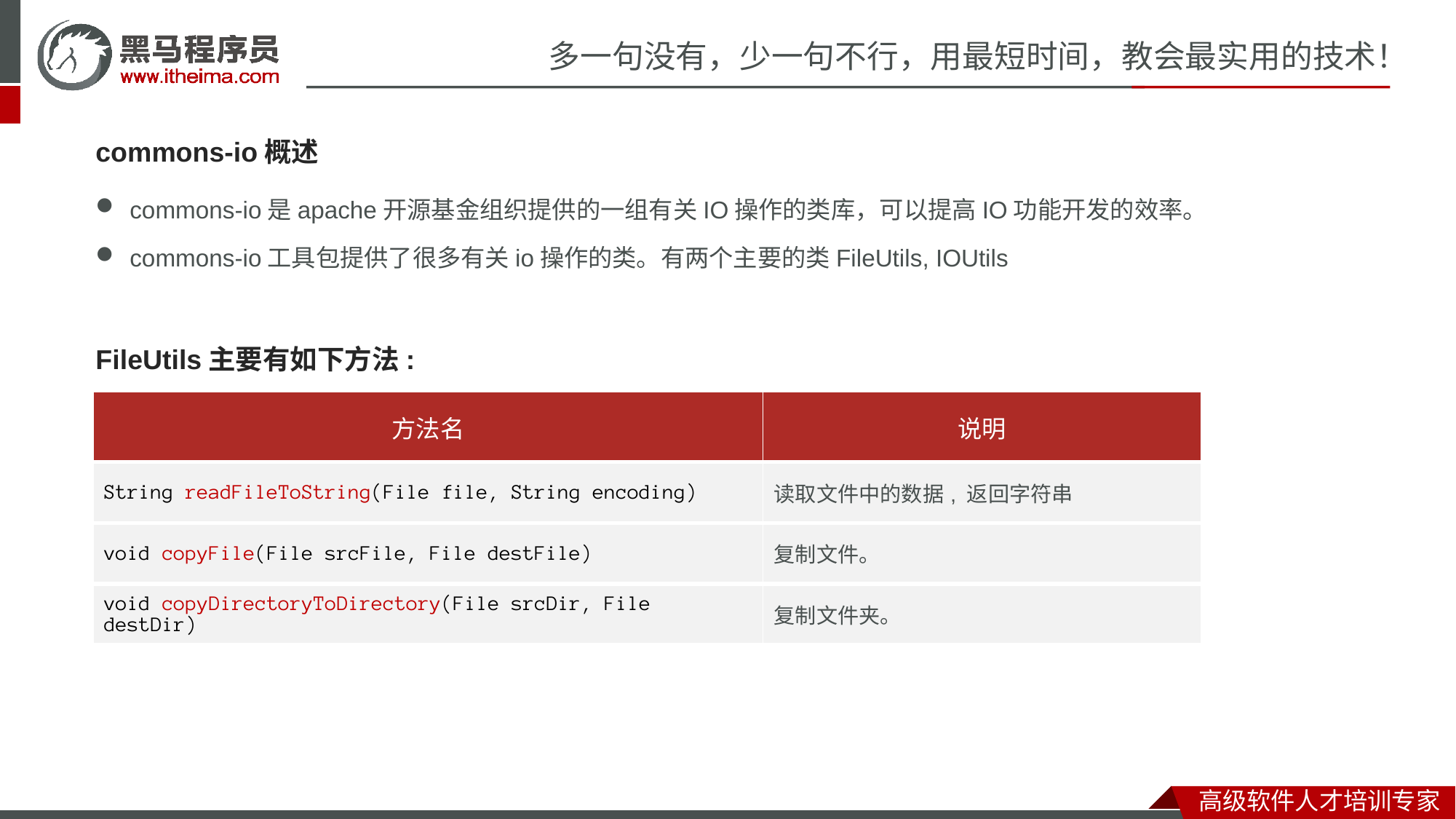

commons-io概述
commons-io是apache开源基金组织提供的一组有关IO操作的类库，可以提高IO功能开发的效率。
commons-io工具包提供了很多有关io操作的类。有两个主要的类FileUtils, IOUtils

FileUtils主要有如下方法:
| 方法名 | 说明 |
| --- | --- |
| String readFileToString(File file, String encoding) | 读取文件中的数据, 返回字符串 |
| void copyFile(File srcFile, File destFile) | 复制文件。 |
| void copyDirectoryToDirectory(File srcDir, File destDir) | 复制文件夹。 |